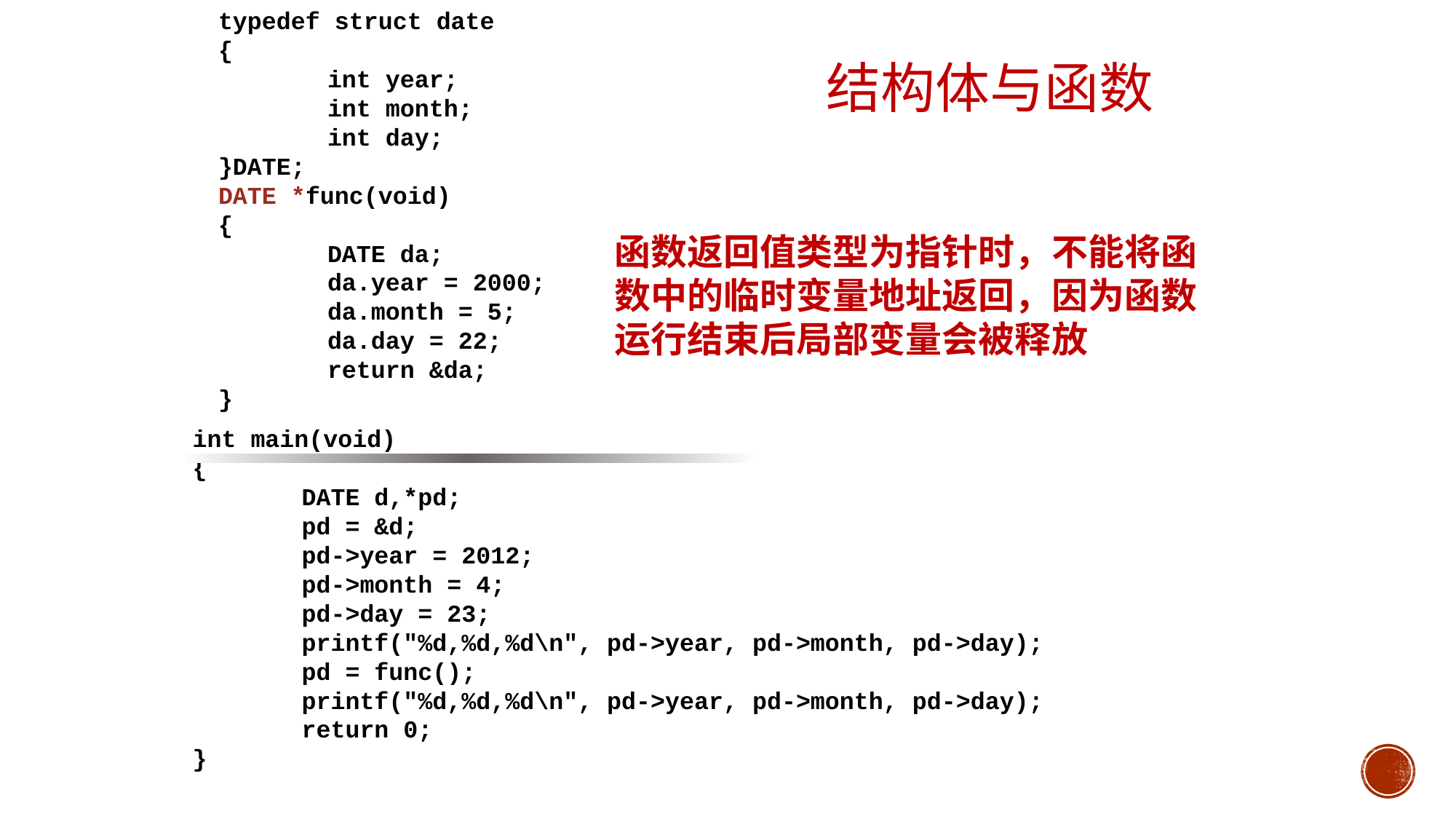

typedef struct date
{
	int year;
	int month;
	int day;
}DATE;
DATE *func(void)
{
	DATE da;
	da.year = 2000;
	da.month = 5;
	da.day = 22;
	return &da;
}
结构体与函数

函数返回值类型为指针时，不能将函数中的临时变量地址返回，因为函数运行结束后局部变量会被释放
int main(void)
{
	DATE d,*pd;
	pd = &d;
	pd->year = 2012;
	pd->month = 4;
	pd->day = 23;
	printf("%d,%d,%d\n", pd->year, pd->month, pd->day);
	pd = func();
	printf("%d,%d,%d\n", pd->year, pd->month, pd->day);
	return 0;
}